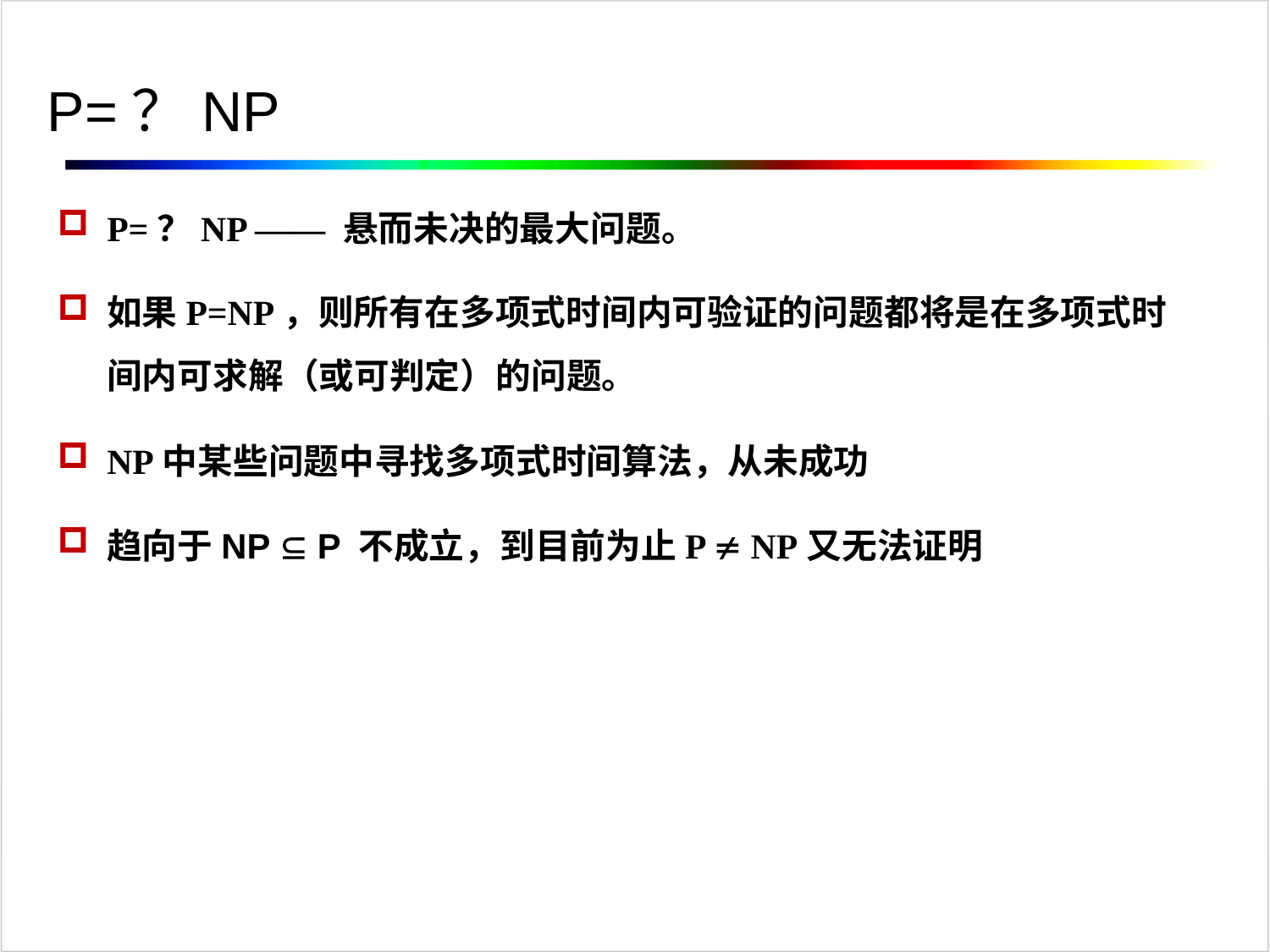

P=？NP
P=？NP —— 悬而未决的最大问题。
如果P=NP，则所有在多项式时间内可验证的问题都将是在多项式时间内可求解（或可判定）的问题。
NP中某些问题中寻找多项式时间算法，从未成功
趋向于NP ⊆ P 不成立，到目前为止P ≠ NP又无法证明